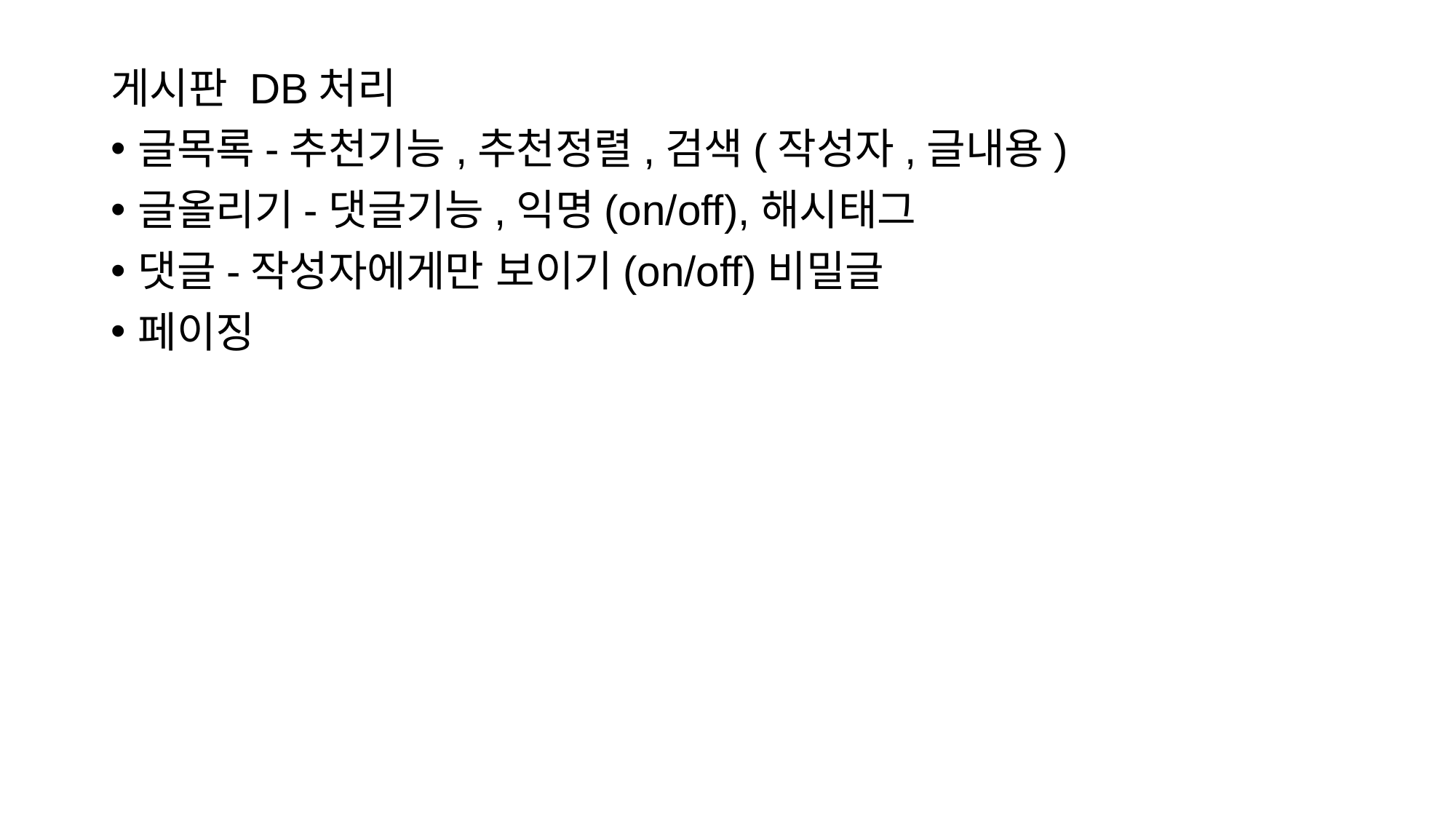

게시판 DB처리
글목록-추천기능,추천정렬,검색(작성자,글내용)
글올리기-댓글기능,익명(on/off),해시태그
댓글-작성자에게만 보이기(on/off)비밀글
페이징